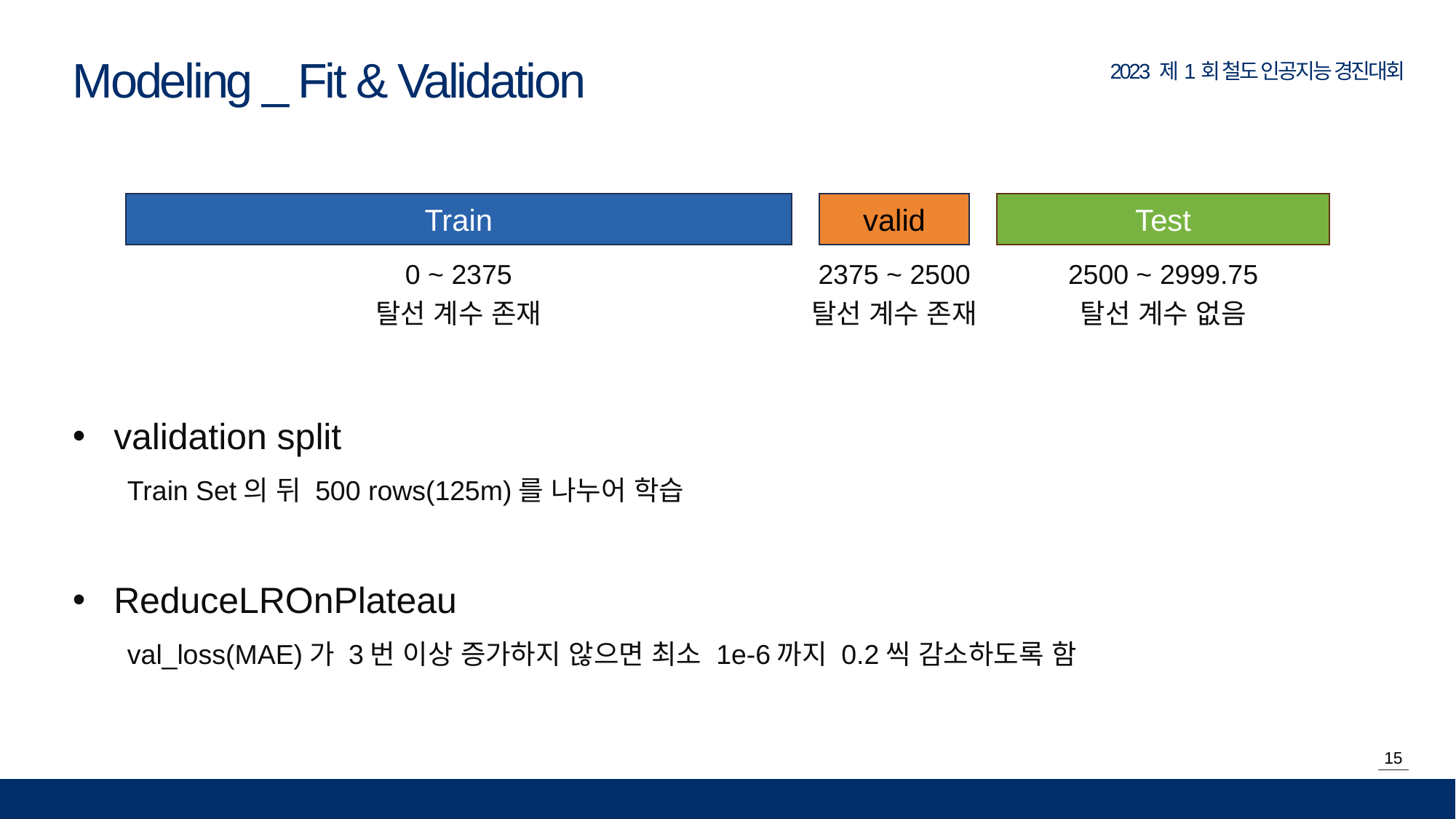

Modeling _ Fit & Validation
Train
valid
Test
0 ~ 2375
탈선 계수 존재
2375 ~ 2500
탈선 계수 존재
2500 ~ 2999.75
탈선 계수 없음
validation split
Train Set의 뒤 500 rows(125m)를 나누어 학습

ReduceLROnPlateau
val_loss(MAE)가 3번 이상 증가하지 않으면 최소 1e-6까지 0.2씩 감소하도록 함